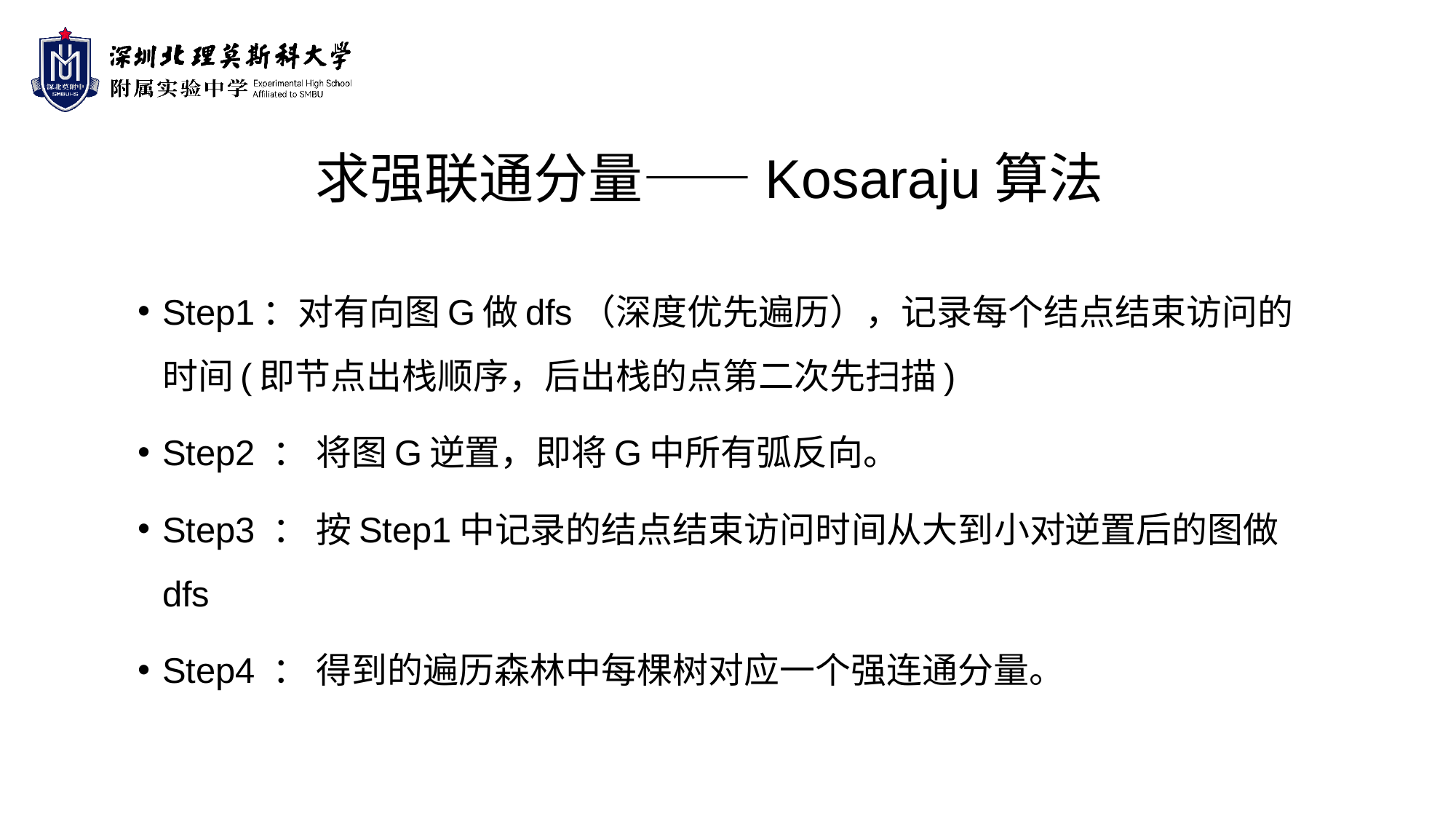

求强联通分量——Kosaraju算法
Step1：对有向图G做dfs（深度优先遍历），记录每个结点结束访问的时间(即节点出栈顺序，后出栈的点第二次先扫描)
Step2 ： 将图G逆置，即将G中所有弧反向。
Step3 ： 按Step1中记录的结点结束访问时间从大到小对逆置后的图做dfs
Step4 ： 得到的遍历森林中每棵树对应一个强连通分量。